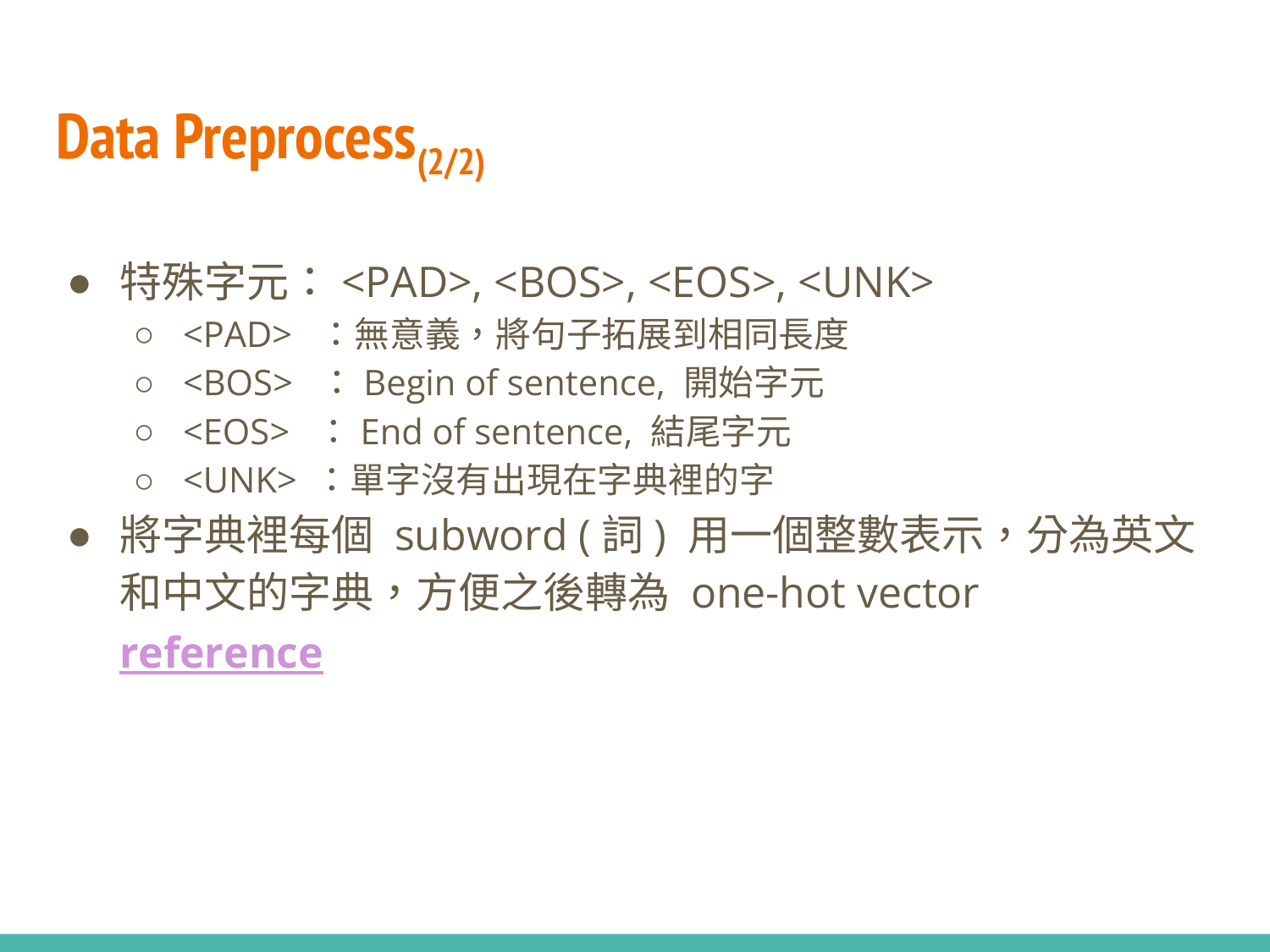

# Data Preprocess(2/2)
特殊字元：<PAD>, <BOS>, <EOS>, <UNK>
<PAD>  ：無意義，將句子拓展到相同長度
<BOS>  ：Begin of sentence, 開始字元
<EOS>  ：End of sentence, 結尾字元
<UNK> ：單字沒有出現在字典裡的字
將字典裡每個 subword (詞) 用一個整數表示，分為英文和中文的字典，方便之後轉為 one-hot vector             reference